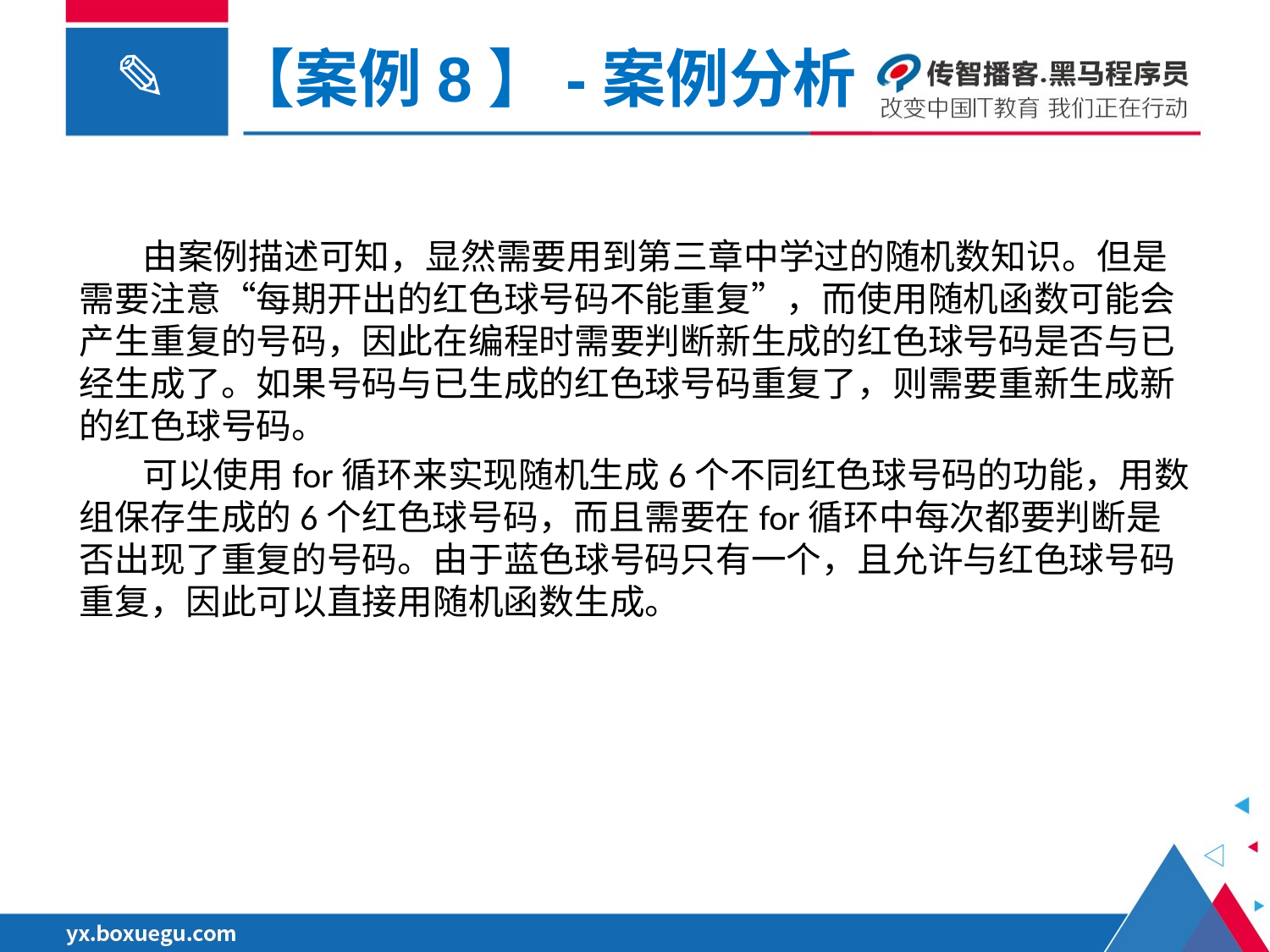

【案例8】-案例分析
       由案例描述可知，显然需要用到第三章中学过的随机数知识。但是需要注意“每期开出的红色球号码不能重复”，而使用随机函数可能会产生重复的号码，因此在编程时需要判断新生成的红色球号码是否与已经生成了。如果号码与已生成的红色球号码重复了，则需要重新生成新的红色球号码。
       可以使用for循环来实现随机生成6个不同红色球号码的功能，用数组保存生成的6个红色球号码，而且需要在for循环中每次都要判断是否出现了重复的号码。由于蓝色球号码只有一个，且允许与红色球号码重复，因此可以直接用随机函数生成。